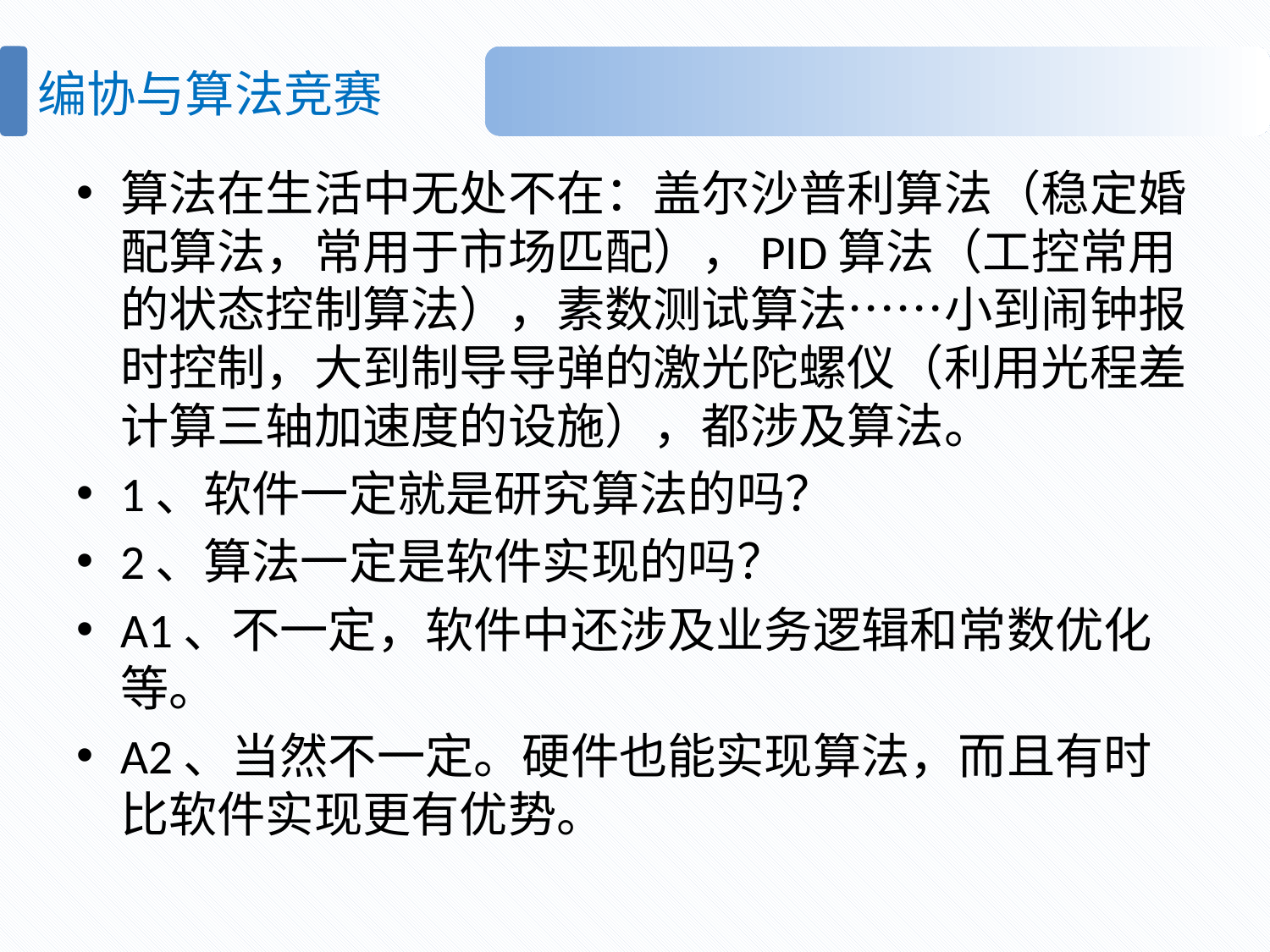

# 编协与算法竞赛
算法在生活中无处不在：盖尔沙普利算法（稳定婚配算法，常用于市场匹配），PID算法（工控常用的状态控制算法），素数测试算法……小到闹钟报时控制，大到制导导弹的激光陀螺仪（利用光程差计算三轴加速度的设施），都涉及算法。
1、软件一定就是研究算法的吗？
2、算法一定是软件实现的吗？
A1、不一定，软件中还涉及业务逻辑和常数优化等。
A2、当然不一定。硬件也能实现算法，而且有时比软件实现更有优势。